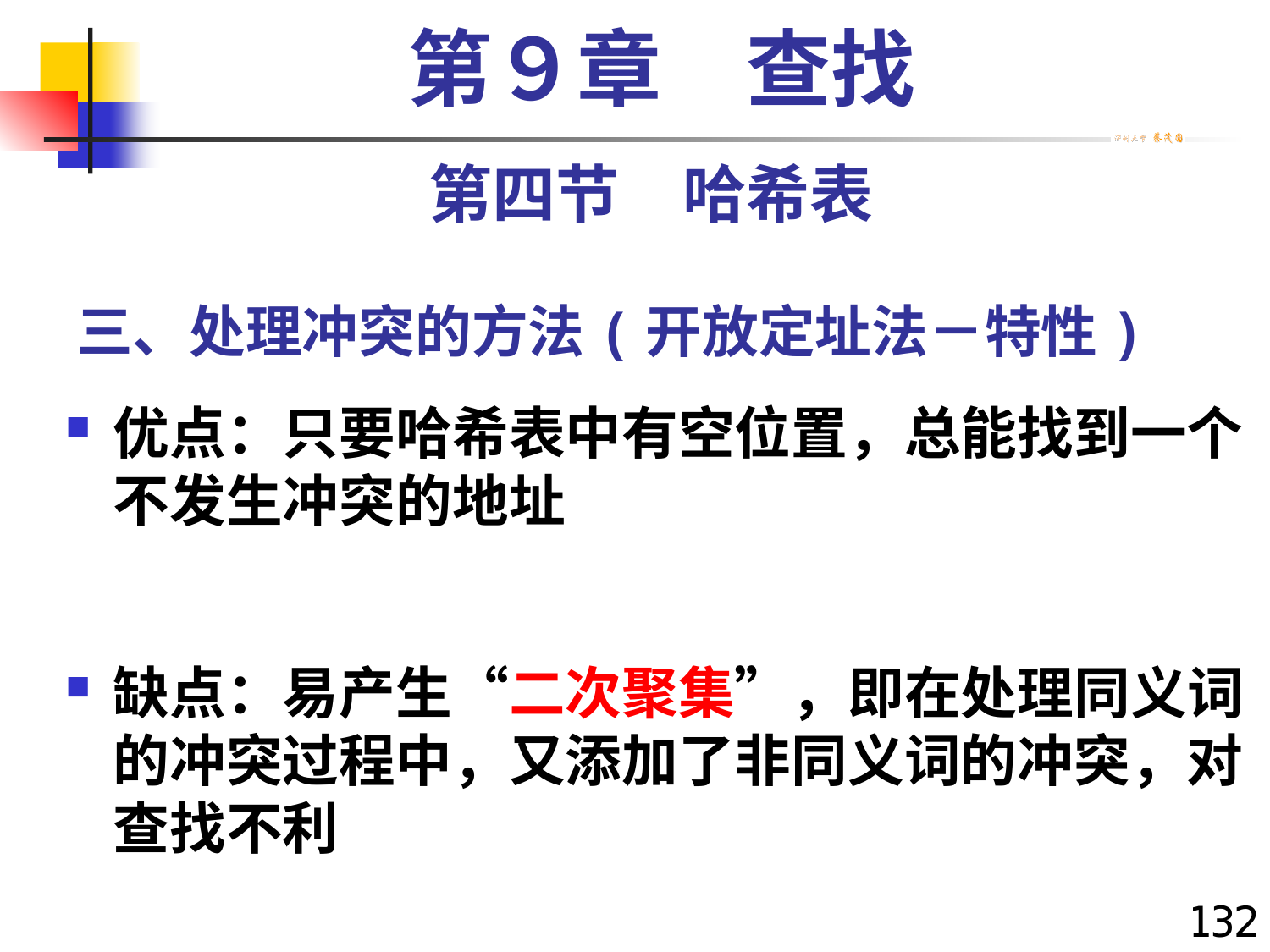

第９章　查找
第四节　哈希表
# 三、处理冲突的方法(开放定址法－特性)
优点：只要哈希表中有空位置，总能找到一个不发生冲突的地址

缺点：易产生“二次聚集”，即在处理同义词的冲突过程中，又添加了非同义词的冲突，对查找不利
132